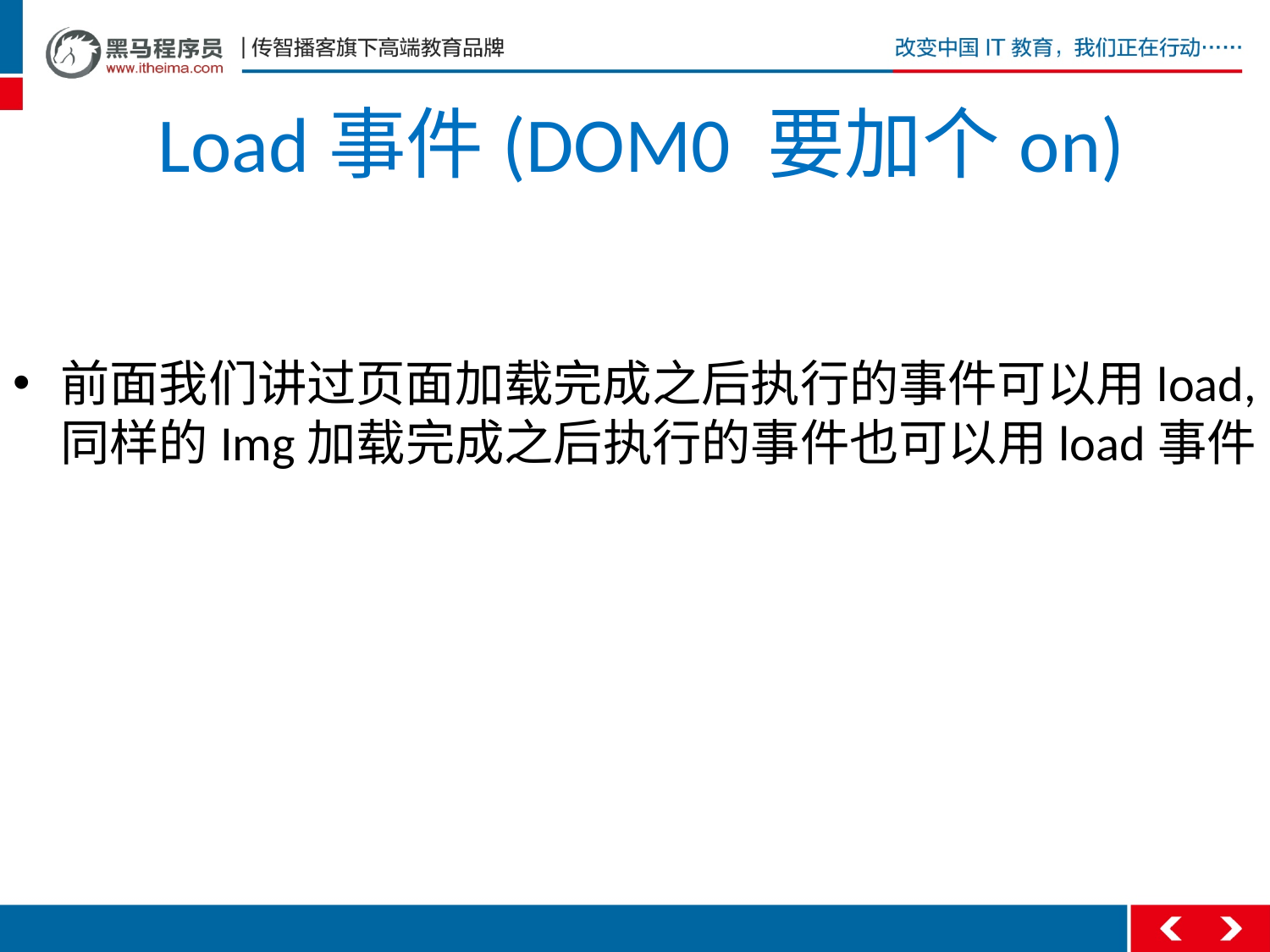

# Load事件(DOM0 要加个on)
前面我们讲过页面加载完成之后执行的事件可以用load,同样的Img加载完成之后执行的事件也可以用load事件